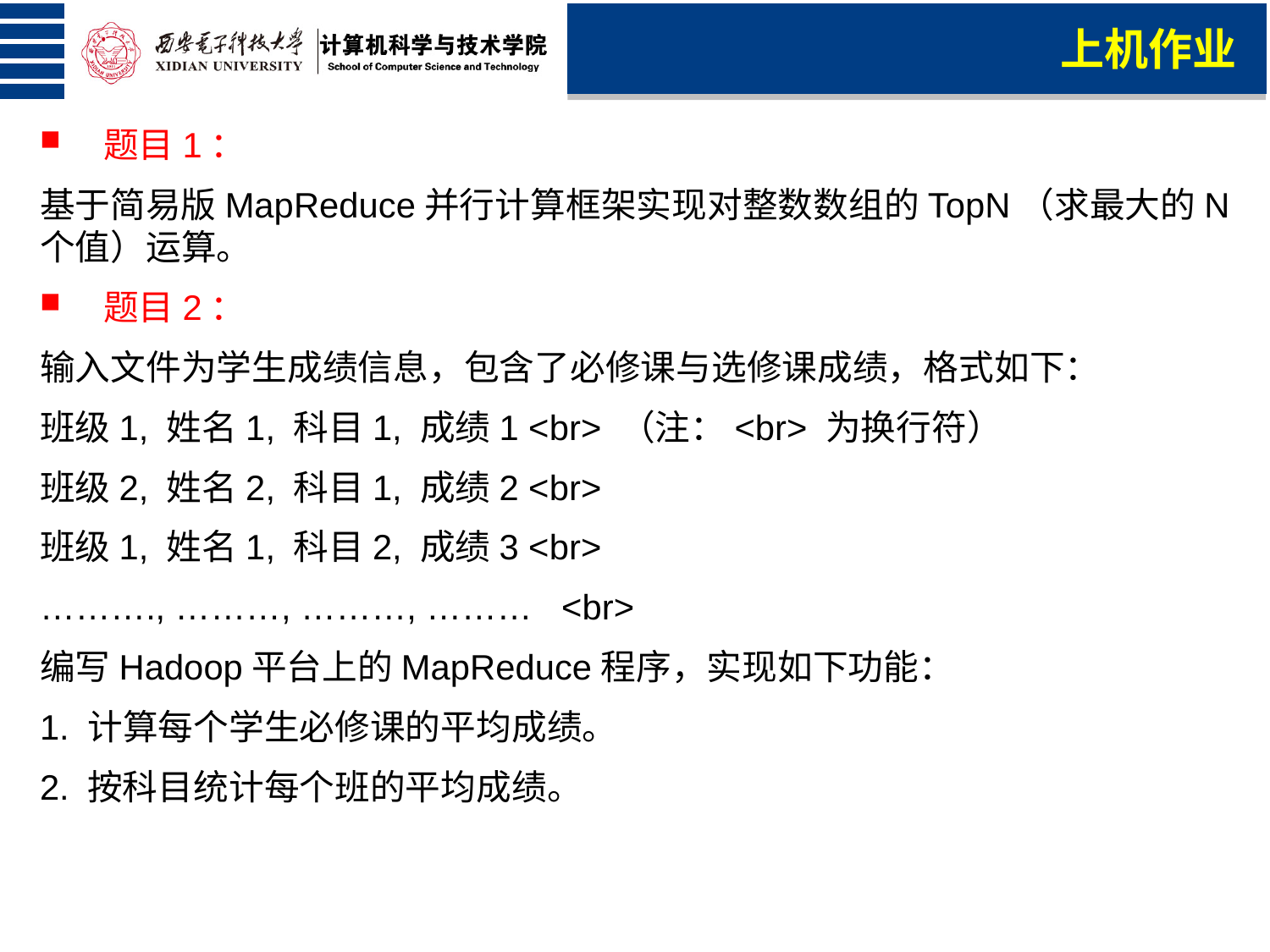

上机作业
题目1：
基于简易版MapReduce并行计算框架实现对整数数组的TopN（求最大的N个值）运算。
题目2：
输入文件为学生成绩信息，包含了必修课与选修课成绩，格式如下：
班级1, 姓名1, 科目1, 成绩1 <br> （注：<br> 为换行符）
班级2, 姓名2, 科目1, 成绩2 <br>
班级1, 姓名1, 科目2, 成绩3 <br>
………., ………, ………, ………   <br>
编写Hadoop平台上的MapReduce程序，实现如下功能：
1. 计算每个学生必修课的平均成绩。
2. 按科目统计每个班的平均成绩。